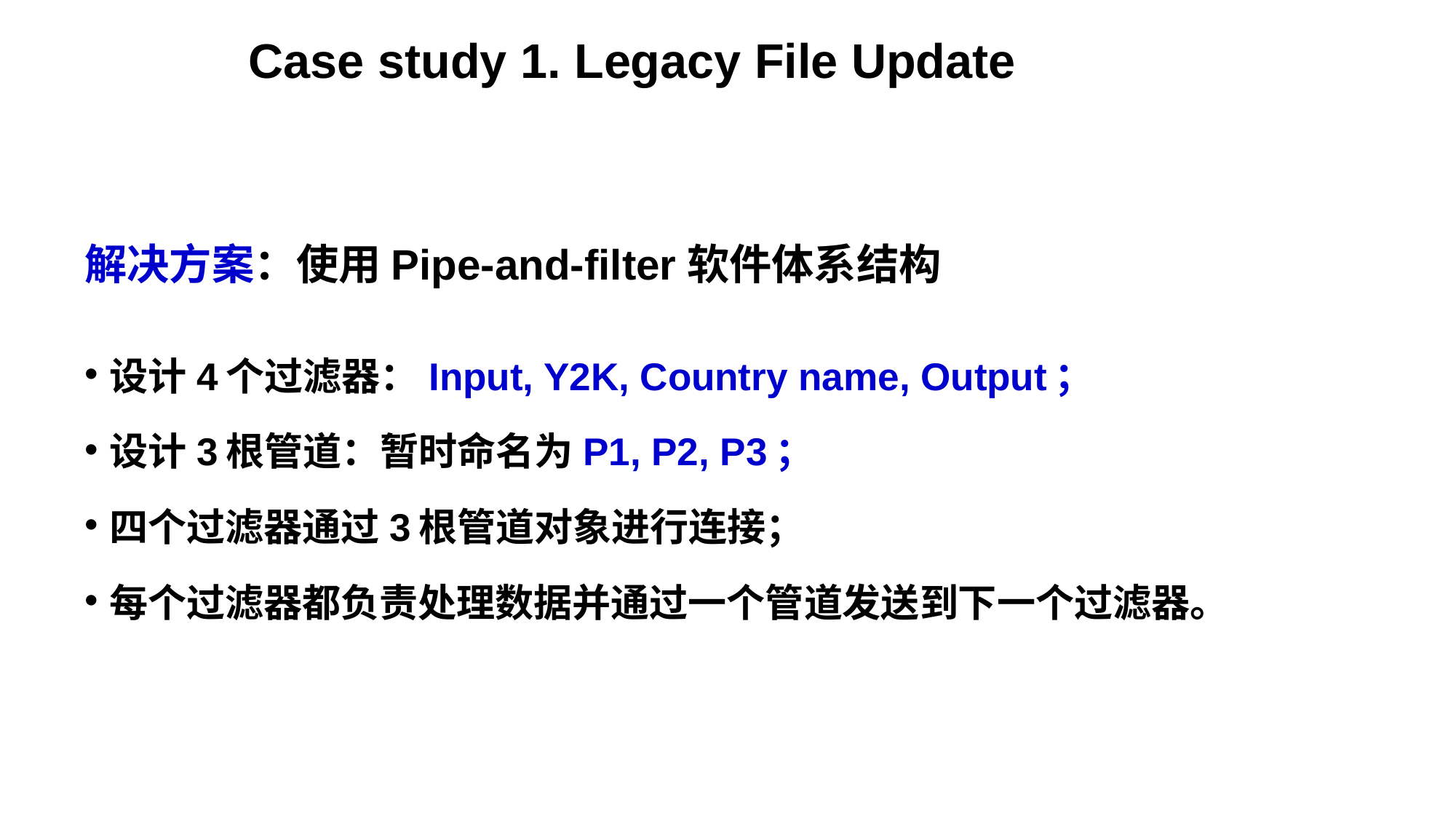

Case study 1. Legacy File Update
解决方案：使用Pipe-and-filter软件体系结构
设计4个过滤器：Input, Y2K, Country name, Output；
设计3根管道：暂时命名为P1, P2, P3；
四个过滤器通过3根管道对象进行连接；
每个过滤器都负责处理数据并通过一个管道发送到下一个过滤器。